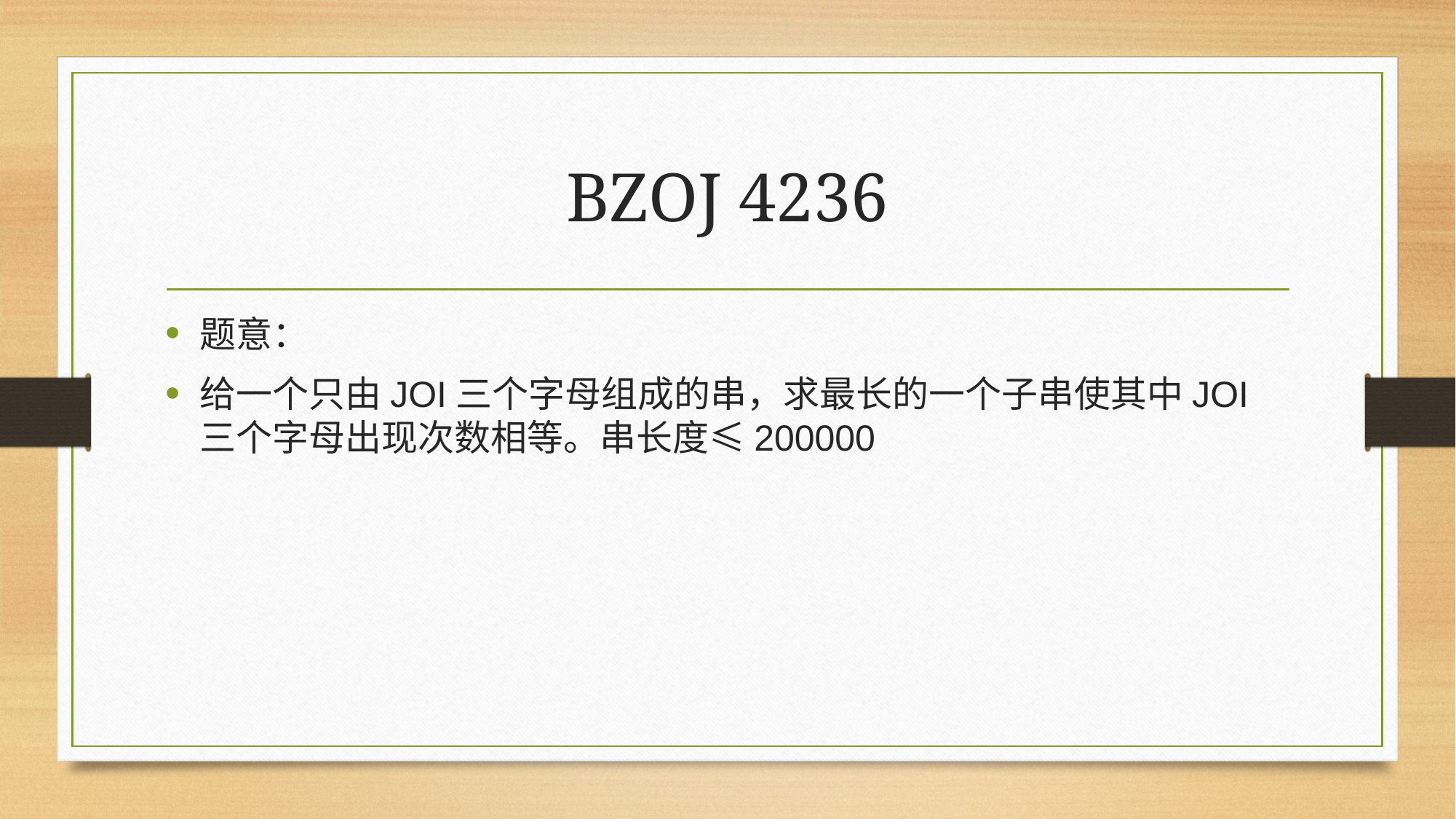

# BZOJ 4236
题意：
给一个只由JOI三个字母组成的串，求最长的一个子串使其中JOI三个字母出现次数相等。串长度≤200000